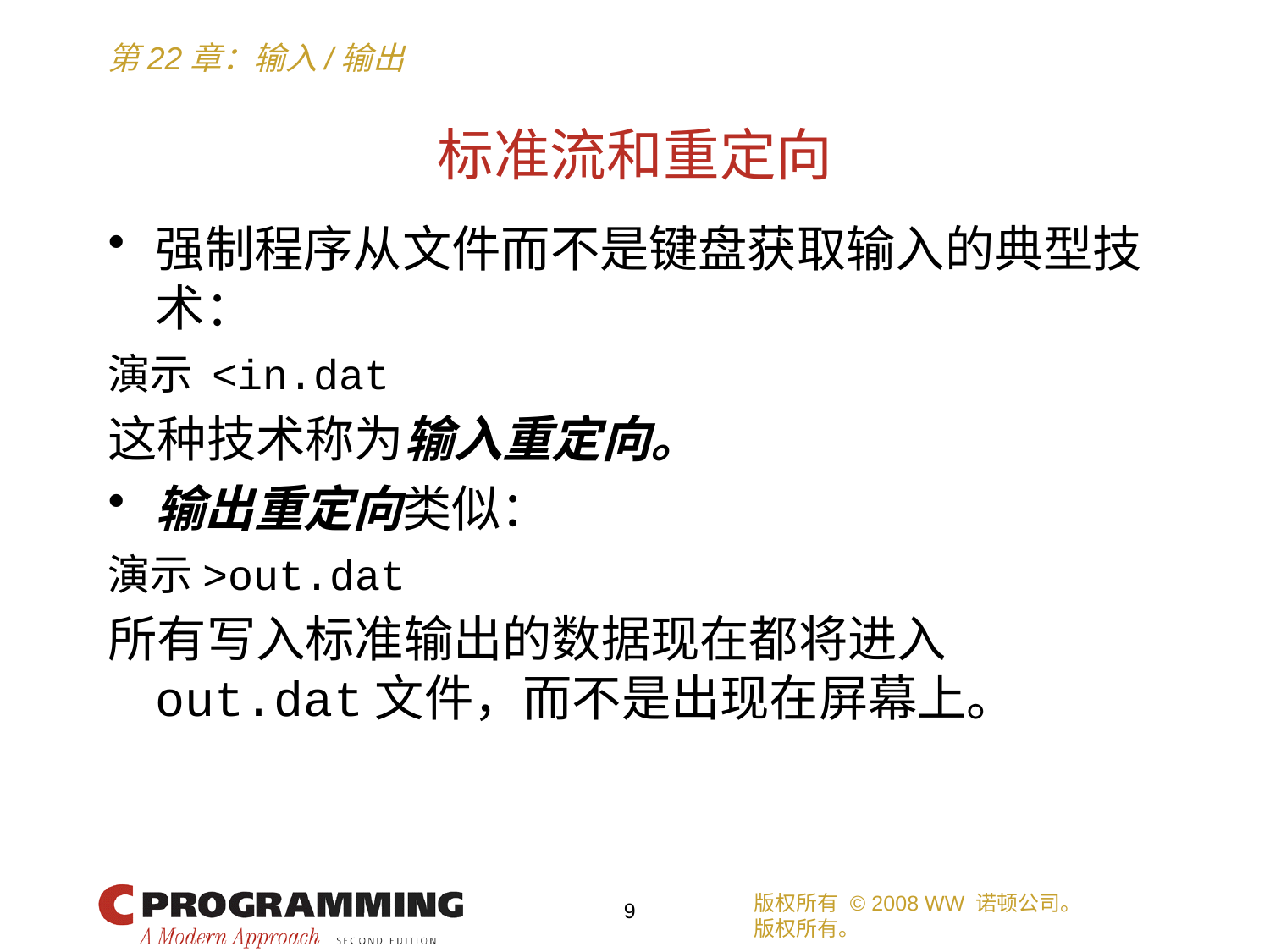

# 标准流和重定向
强制程序从文件而不是键盘获取输入的典型技术：
演示 <in.dat
这种技术称为输入重定向。
输出重定向类似：
演示>out.dat
所有写入标准输出的数据现在都将进入out.dat文件，而不是出现在屏幕上。
版权所有 © 2008 WW 诺顿公司。
版权所有。
9